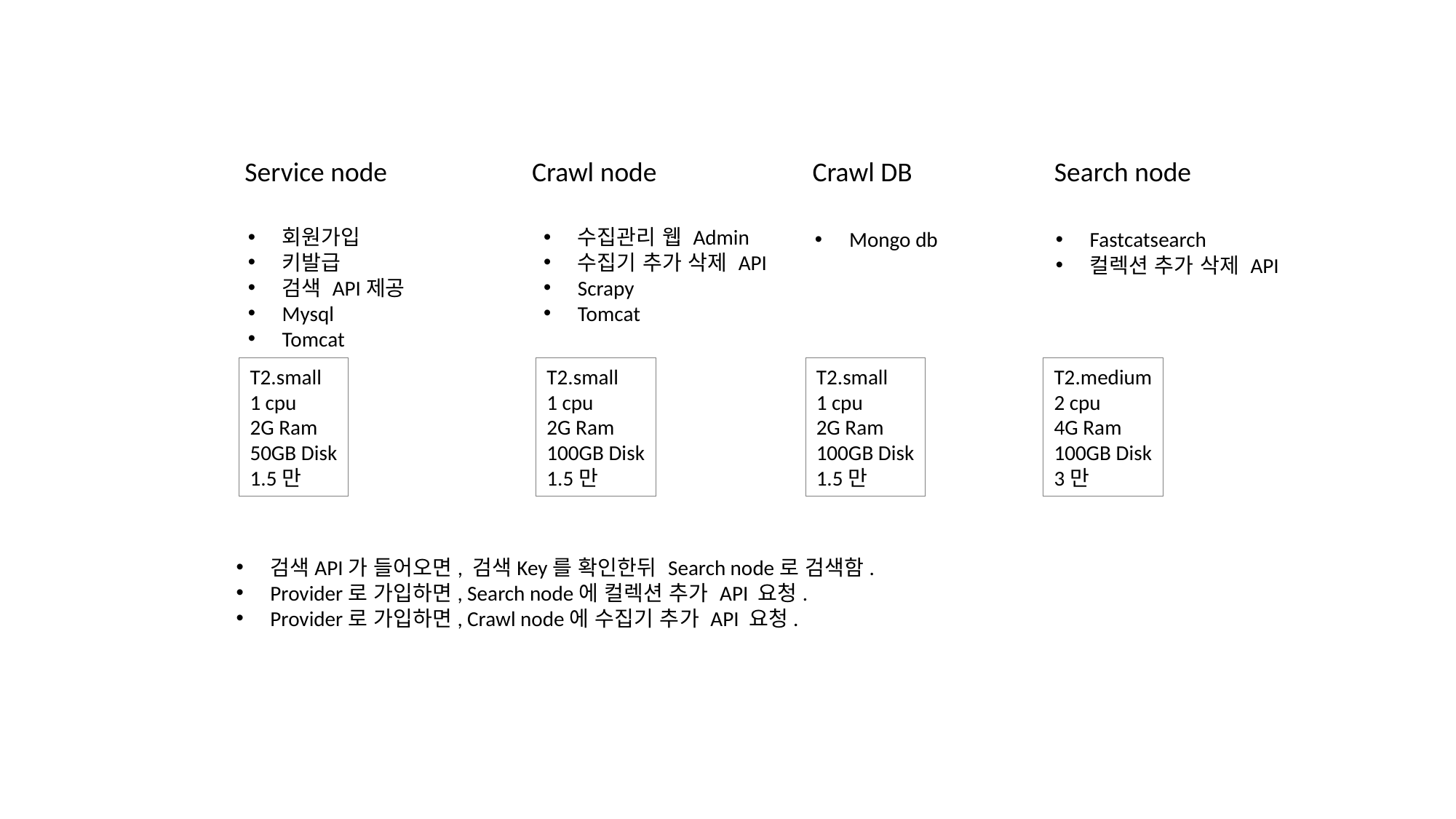

Service node
Crawl node
Crawl DB
Search node
수집관리 웹 Admin
수집기 추가 삭제 API
Scrapy
Tomcat
회원가입
키발급
검색 API제공
Mysql
Tomcat

Fastcatsearch
컬렉션 추가 삭제 API
Mongo db
T2.small
1 cpu
2G Ram
100GB Disk
1.5만
T2.small
1 cpu
2G Ram
100GB Disk
1.5만
T2.medium
2 cpu
4G Ram
100GB Disk
3만
T2.small
1 cpu
2G Ram
50GB Disk
1.5만
검색API가 들어오면, 검색Key를 확인한뒤 Search node로 검색함.
Provider로 가입하면, Search node에 컬렉션 추가 API 요청.
Provider로 가입하면, Crawl node에 수집기 추가 API 요청.